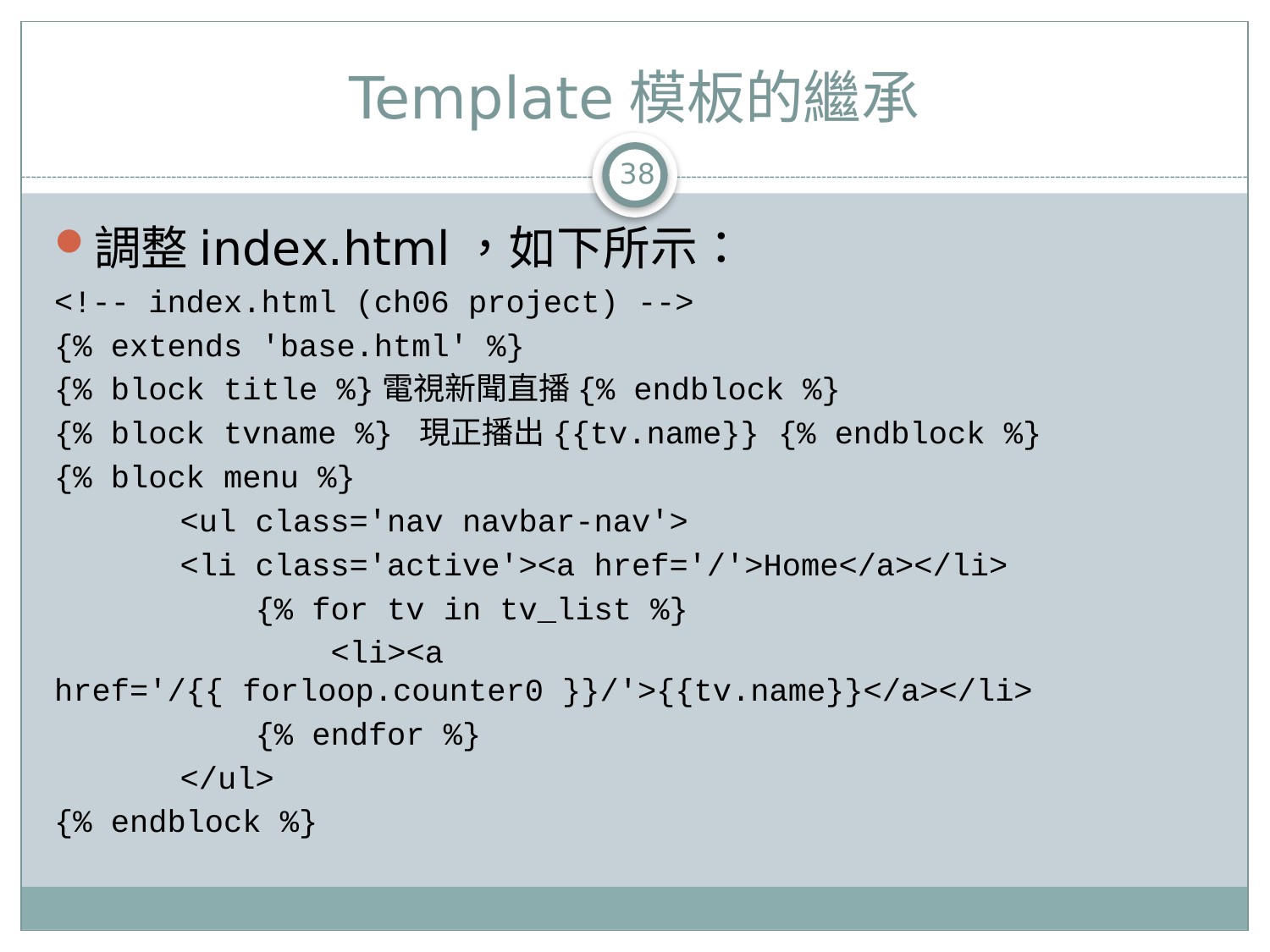

# Template模板的繼承
38
調整index.html，如下所示：
<!-- index.html (ch06 project) -->
{% extends 'base.html' %}
{% block title %}電視新聞直播{% endblock %}
{% block tvname %} 現正播出{{tv.name}} {% endblock %}
{% block menu %}
	<ul class='nav navbar-nav'>
		<li class='active'><a href='/'>Home</a></li>
	    {% for tv in tv_list %}
	        <li><a href='/{{ forloop.counter0 }}/'>{{tv.name}}</a></li>
	    {% endfor %}
	</ul>
{% endblock %}